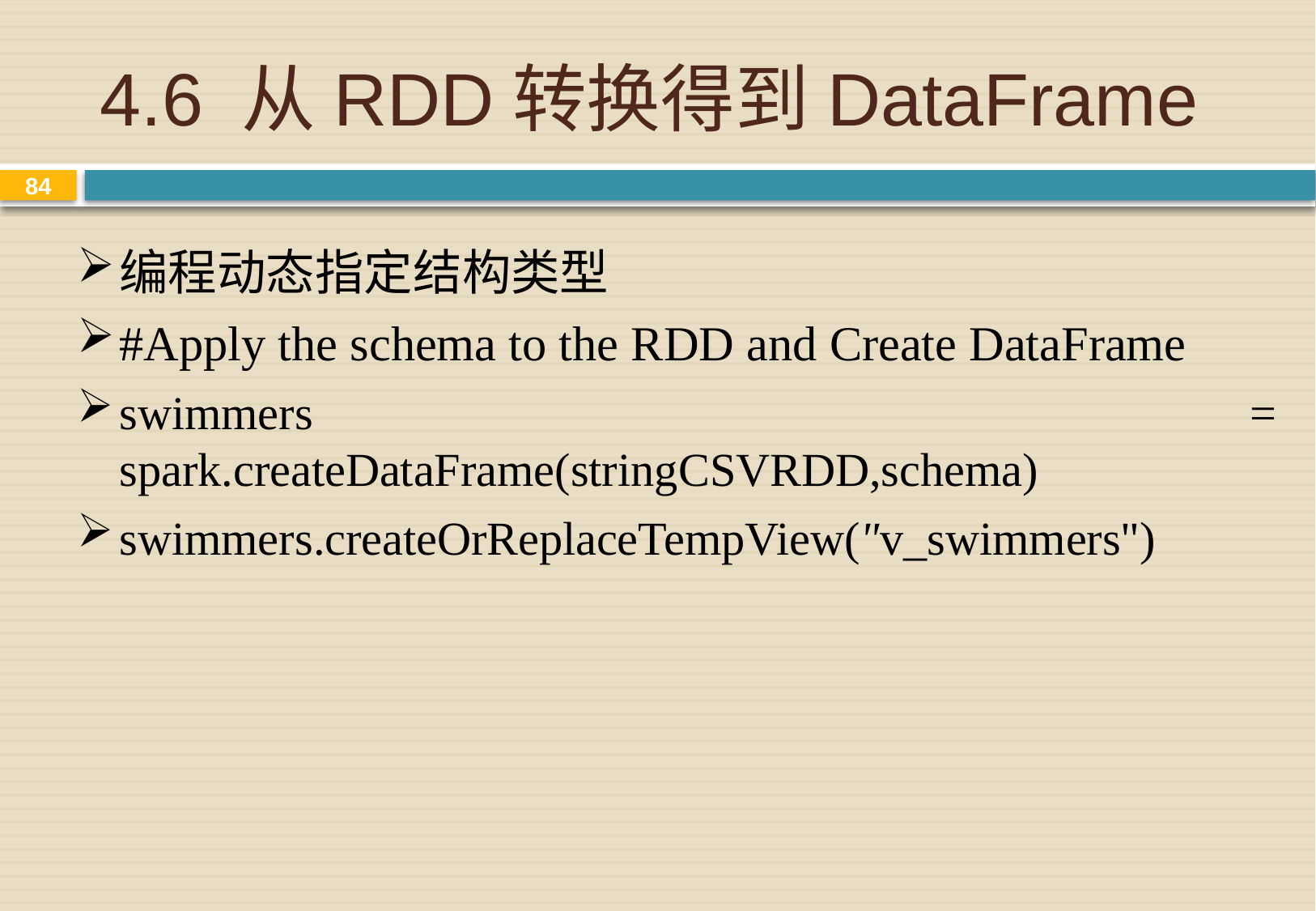

# 4.6 从RDD转换得到DataFrame
84
编程动态指定结构类型
#Apply the schema to the RDD and Create DataFrame
swimmers = spark.createDataFrame(stringCSVRDD,schema)
swimmers.createOrReplaceTempView("v_swimmers")